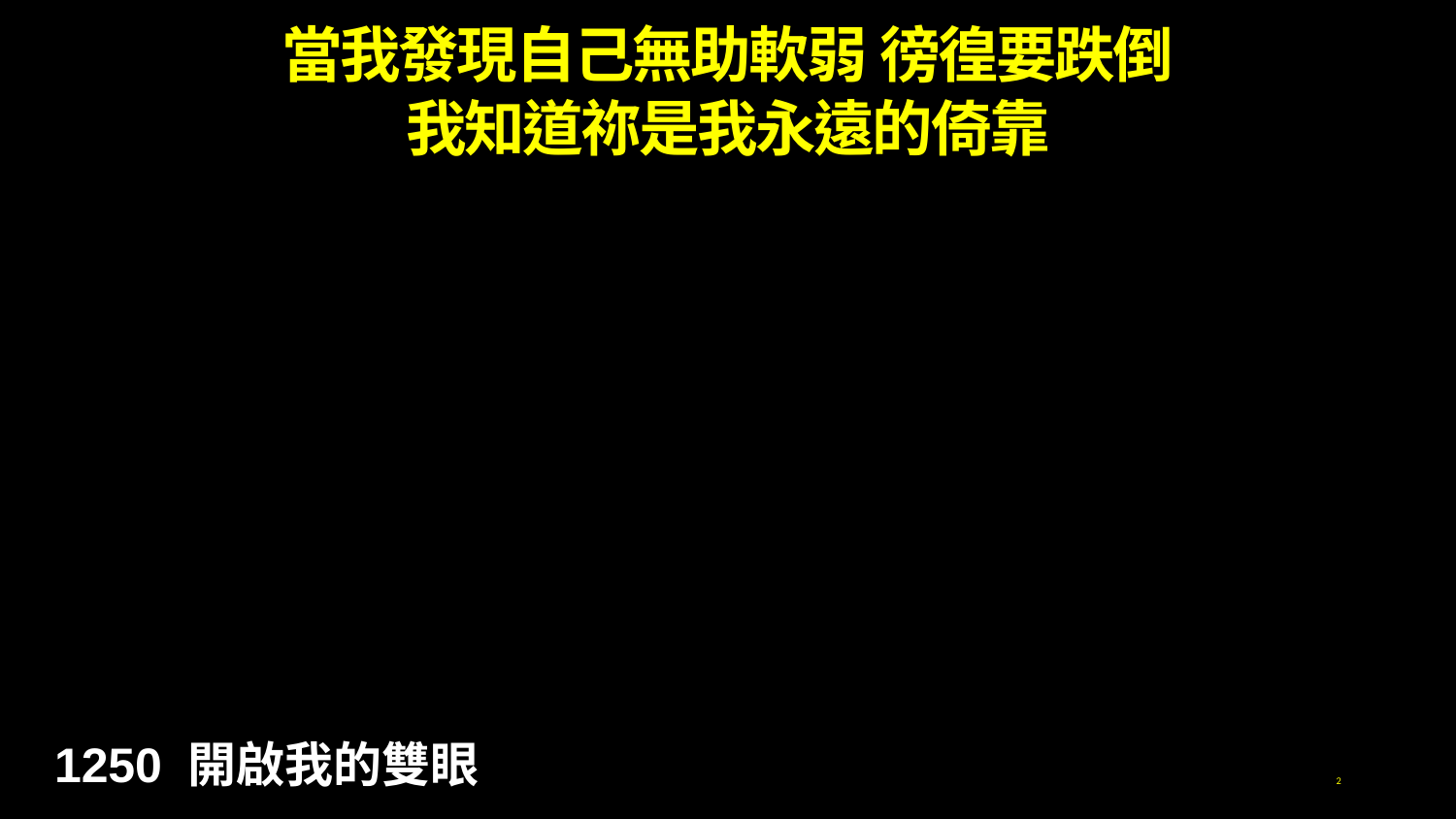

當我發現自己無助軟弱 徬徨要跌倒
我知道祢是我永遠的倚靠

1250 開啟我的雙眼
2